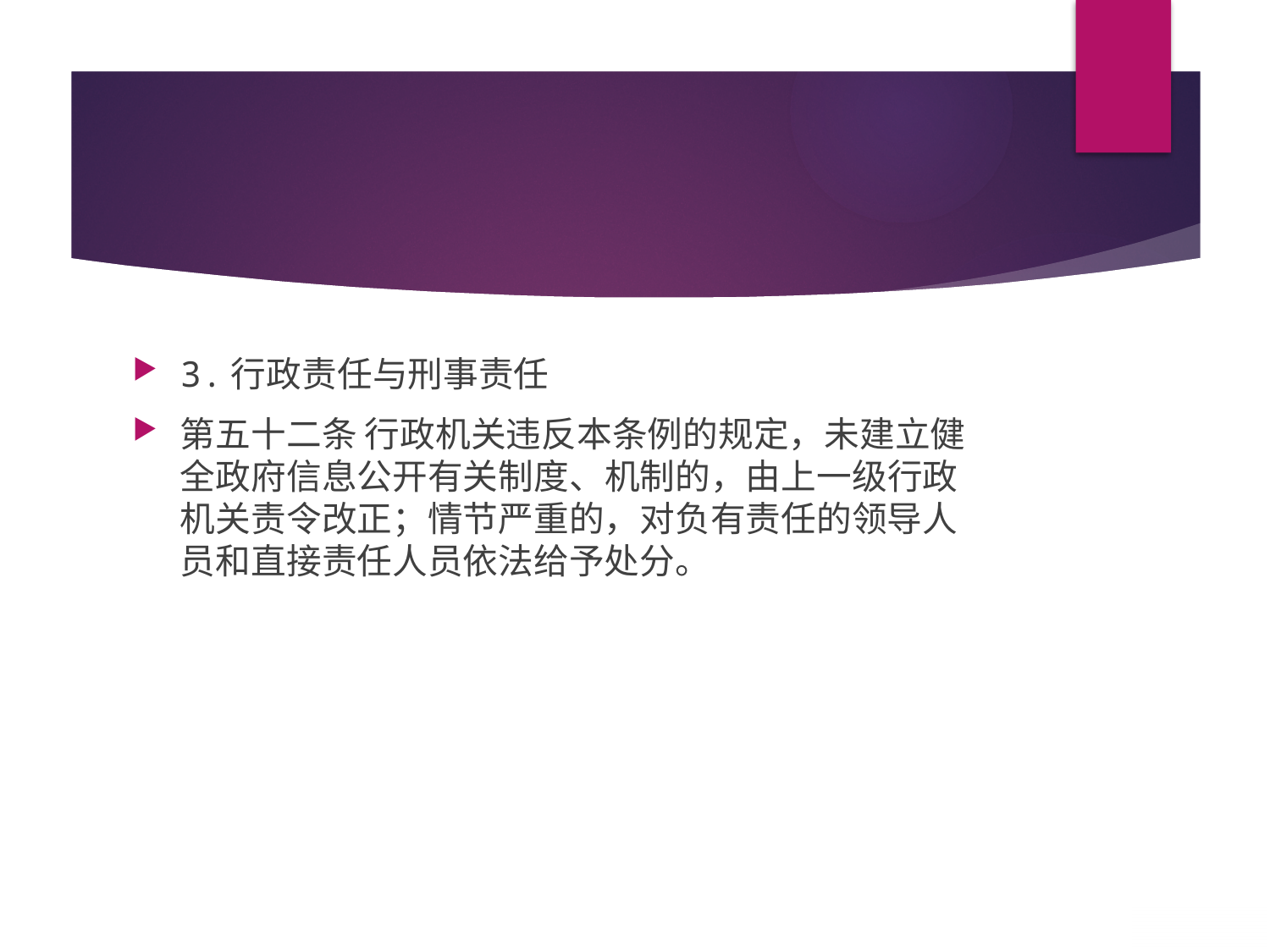

#
3.行政责任与刑事责任
第五十二条 行政机关违反本条例的规定，未建立健全政府信息公开有关制度、机制的，由上一级行政机关责令改正；情节严重的，对负有责任的领导人员和直接责任人员依法给予处分。